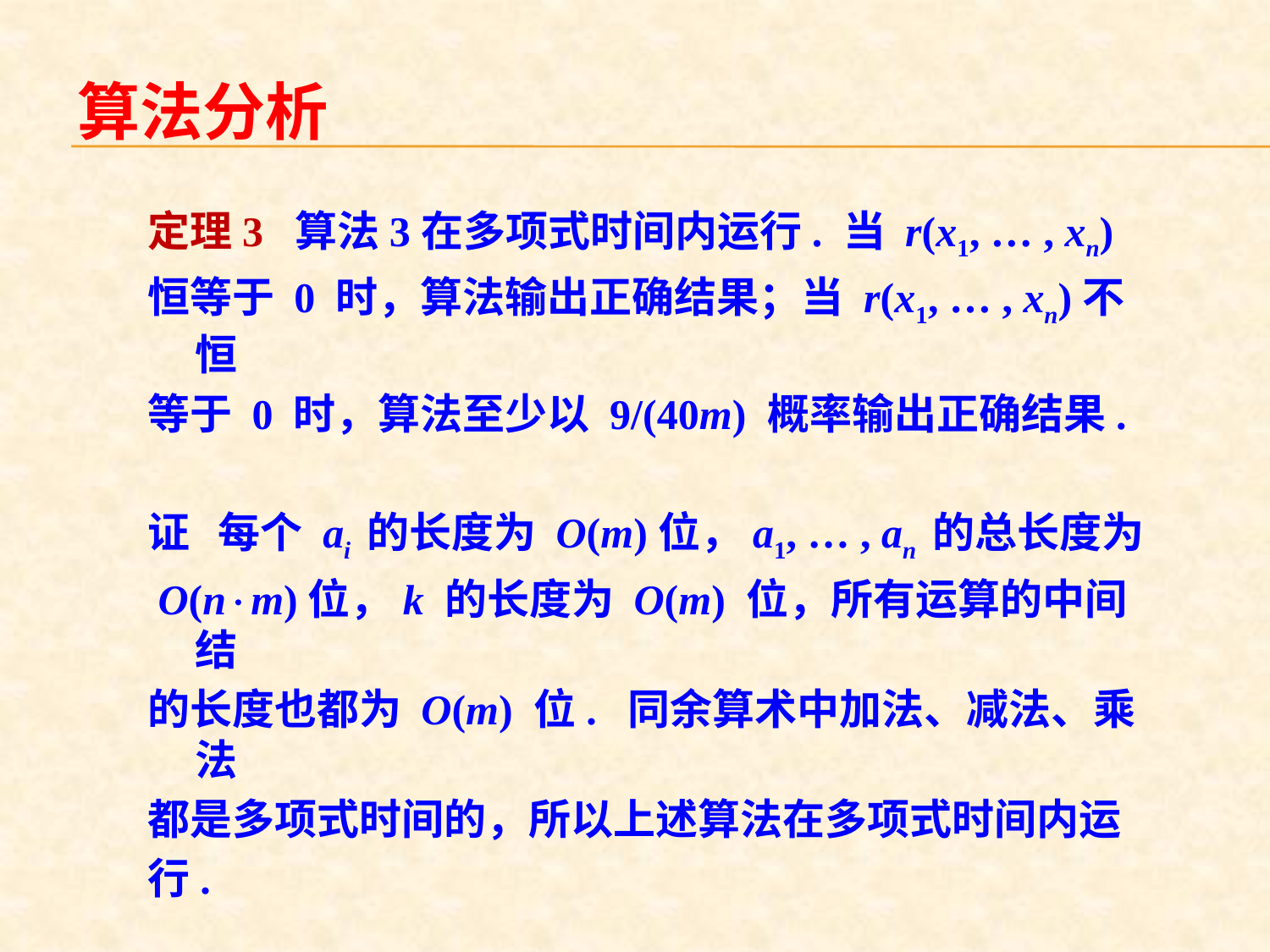

# 算法分析
定理3  算法3在多项式时间内运行. 当 r(x1, … , xn)
恒等于 0 时，算法输出正确结果；当 r(x1, … , xn)不恒
等于 0 时，算法至少以 9/(40m) 概率输出正确结果.

证   每个 ai 的长度为 O(m)位，a1, … , an 的总长度为
 O(n⋅m)位，k 的长度为 O(m) 位，所有运算的中间结
的长度也都为 O(m) 位.  同余算术中加法、减法、乘法
都是多项式时间的，所以上述算法在多项式时间内运
行.